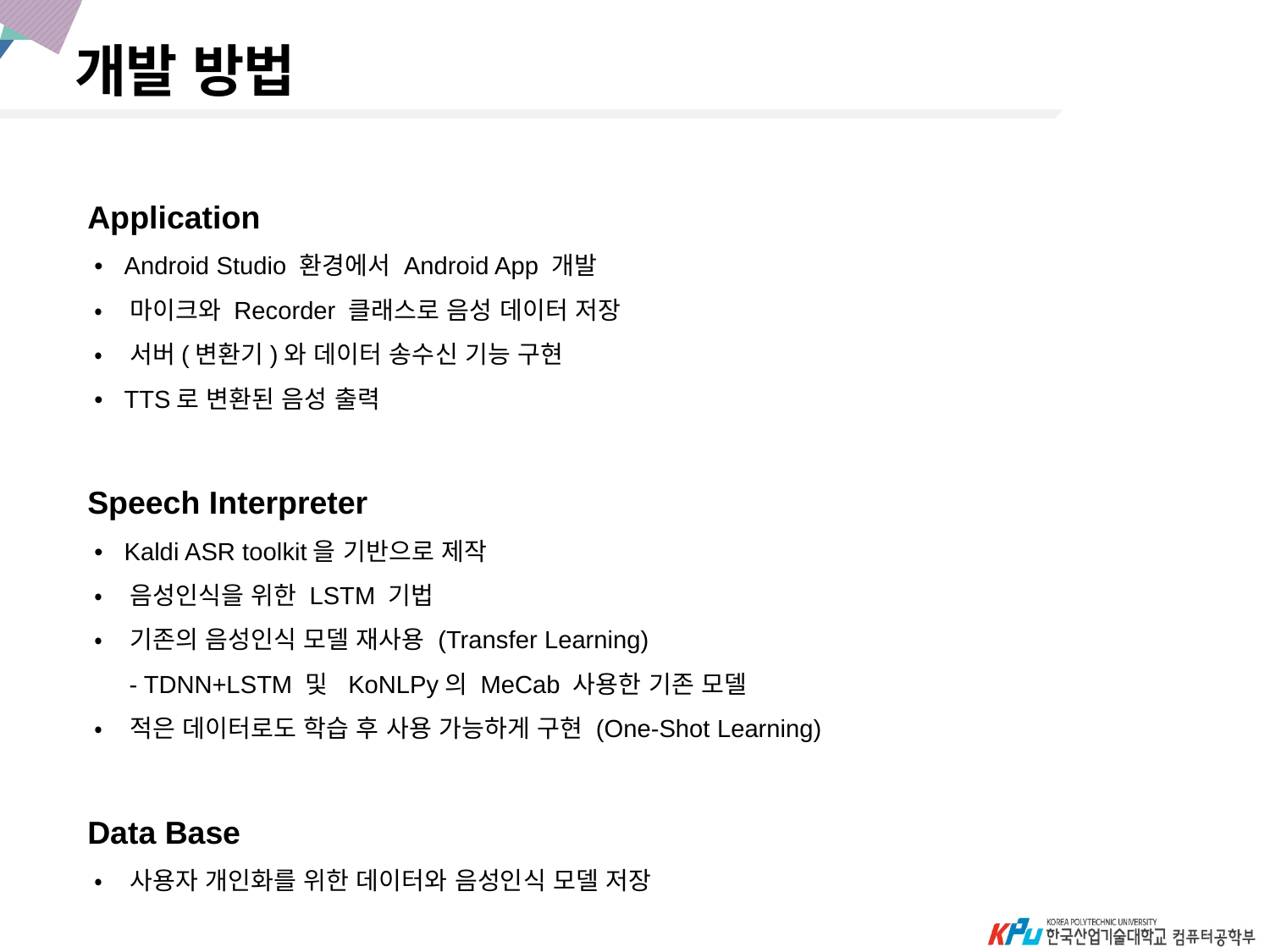

개발 방법
Application
 •   Android Studio 환경에서 Android App 개발
 •   마이크와 Recorder 클래스로 음성 데이터 저장
 •   서버(변환기)와 데이터 송수신 기능 구현
 •   TTS로 변환된 음성 출력

Speech Interpreter
 •   Kaldi ASR toolkit을 기반으로 제작
 •   음성인식을 위한 LSTM 기법
 •   기존의 음성인식 모델 재사용 (Transfer Learning)
      - TDNN+LSTM 및  KoNLPy의 MeCab 사용한 기존 모델
 •   적은 데이터로도 학습 후 사용 가능하게 구현 (One-Shot Learning)

Data Base
 •   사용자 개인화를 위한 데이터와 음성인식 모델 저장